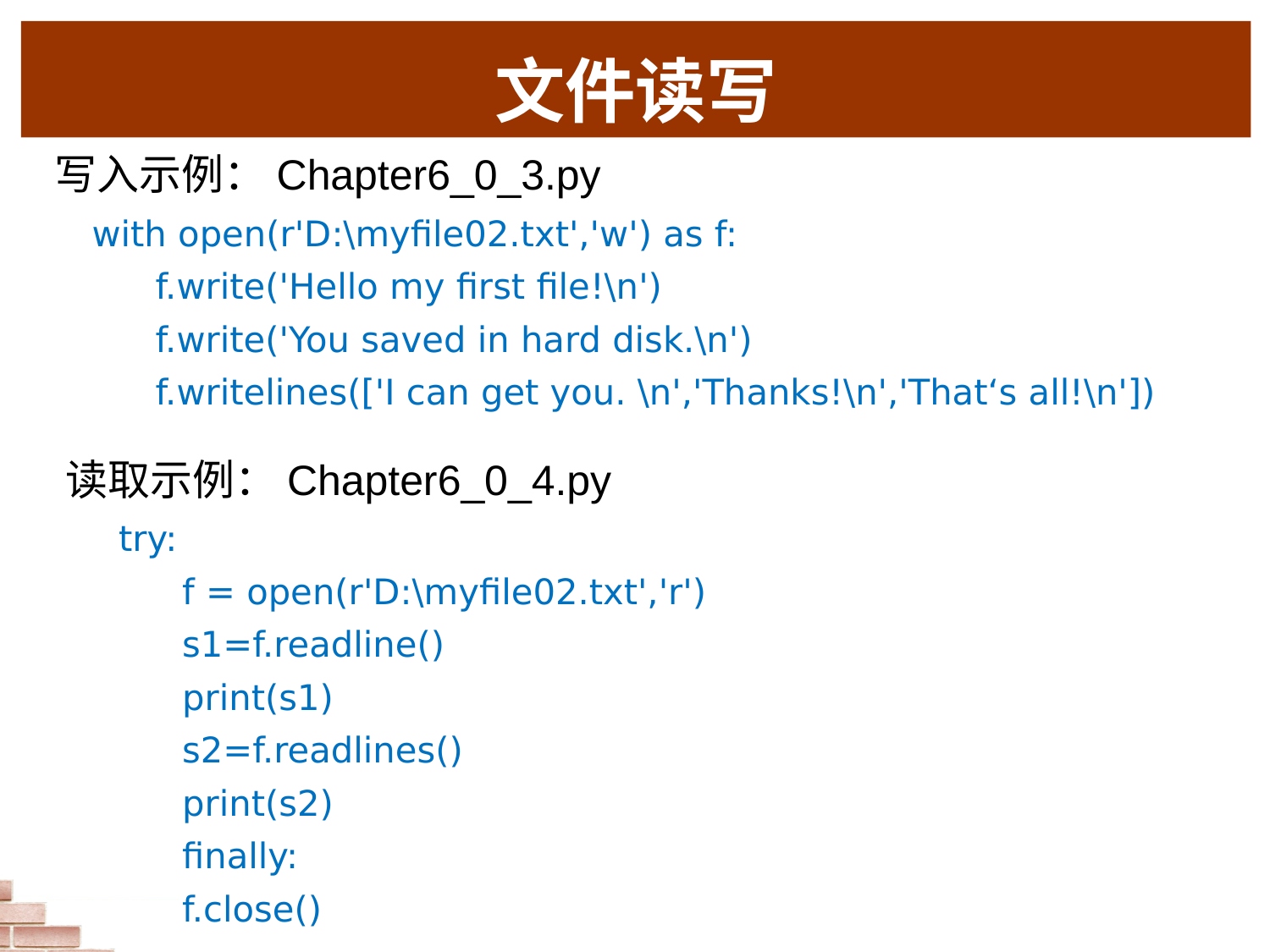

文件读写
写入示例：Chapter6_0_3.py
with open(r'D:\myfile02.txt','w') as f:
f.write('Hello my first file!\n')
f.write('You saved in hard disk.\n')
f.writelines(['I can get you. \n','Thanks!\n','That‘s all!\n'])
读取示例：Chapter6_0_4.py
try:
f = open(r'D:\myfile02.txt','r')
s1=f.readline()
print(s1)
s2=f.readlines()
print(s2)
finally:
f.close()